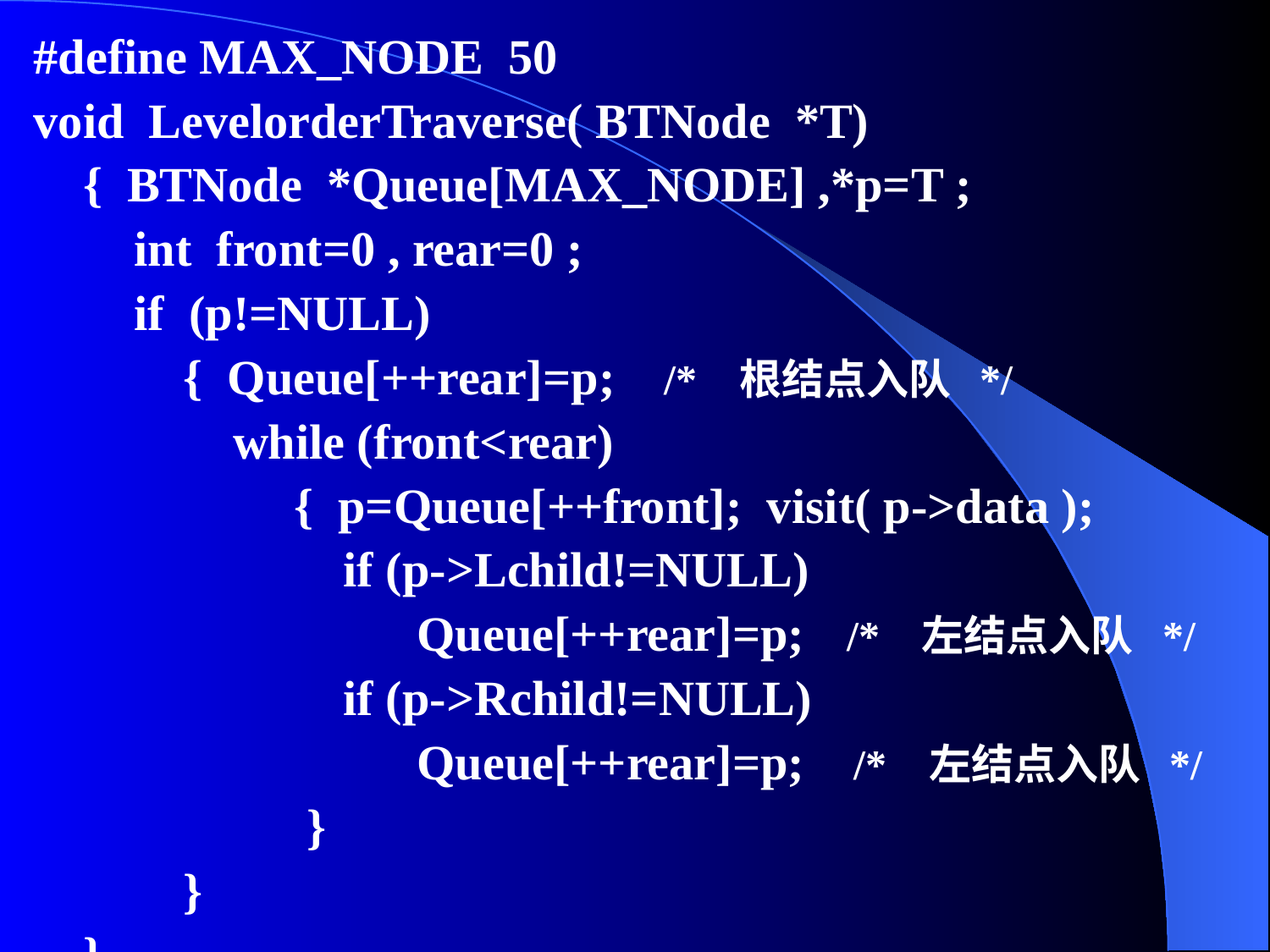

#define MAX_NODE  50
void  LevelorderTraverse( BTNode  *T)
{  BTNode  *Queue[MAX_NODE] ,*p=T ;
int  front=0 , rear=0 ;
if  (p!=NULL)
{  Queue[++rear]=p;    /*   根结点入队  */
while (front<rear)
     {  p=Queue[++front];  visit( p->data );
         if (p->Lchild!=NULL)
               Queue[++rear]=p;    /*   左结点入队  */
         if (p->Rchild!=NULL)
               Queue[++rear]=p;    /*   左结点入队  */
      }
}
}